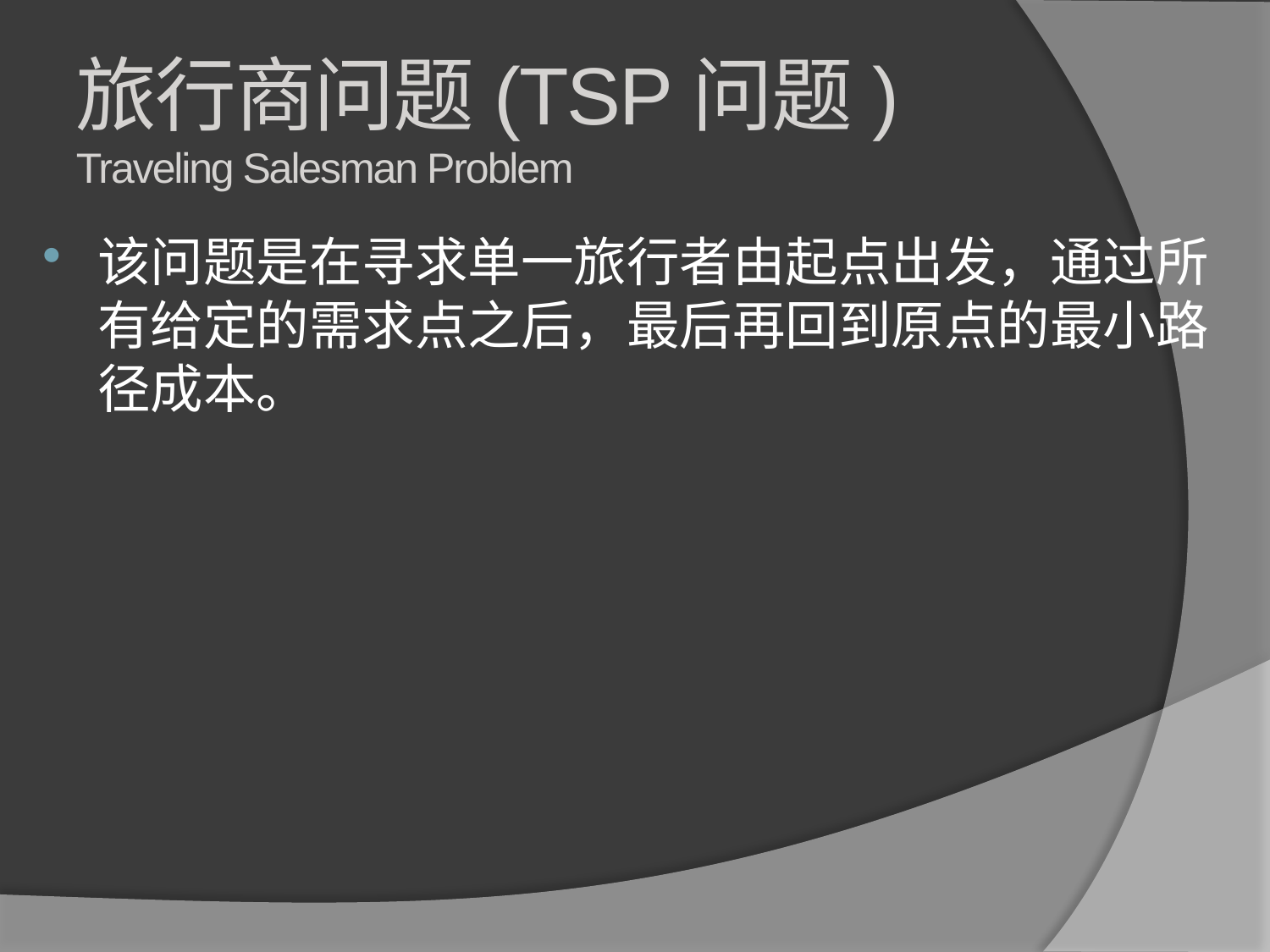

旅行商问题(TSP问题)
Traveling Salesman Problem
该问题是在寻求单一旅行者由起点出发，通过所有给定的需求点之后，最后再回到原点的最小路径成本。